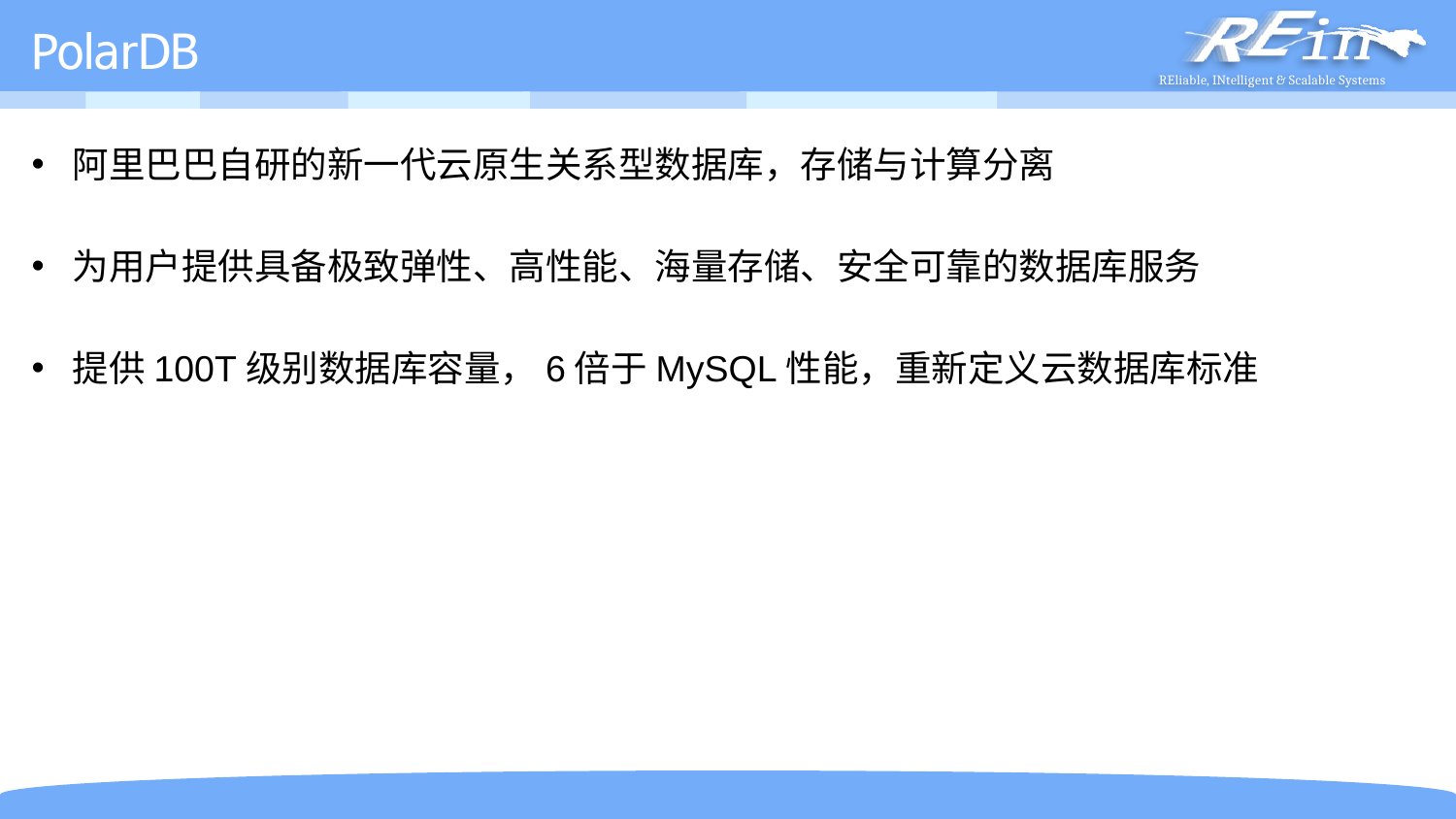

# PolarDB
阿里巴巴自研的新一代云原生关系型数据库，存储与计算分离

为用户提供具备极致弹性、高性能、海量存储、安全可靠的数据库服务

提供100T级别数据库容量，6倍于MySQL性能，重新定义云数据库标准
3